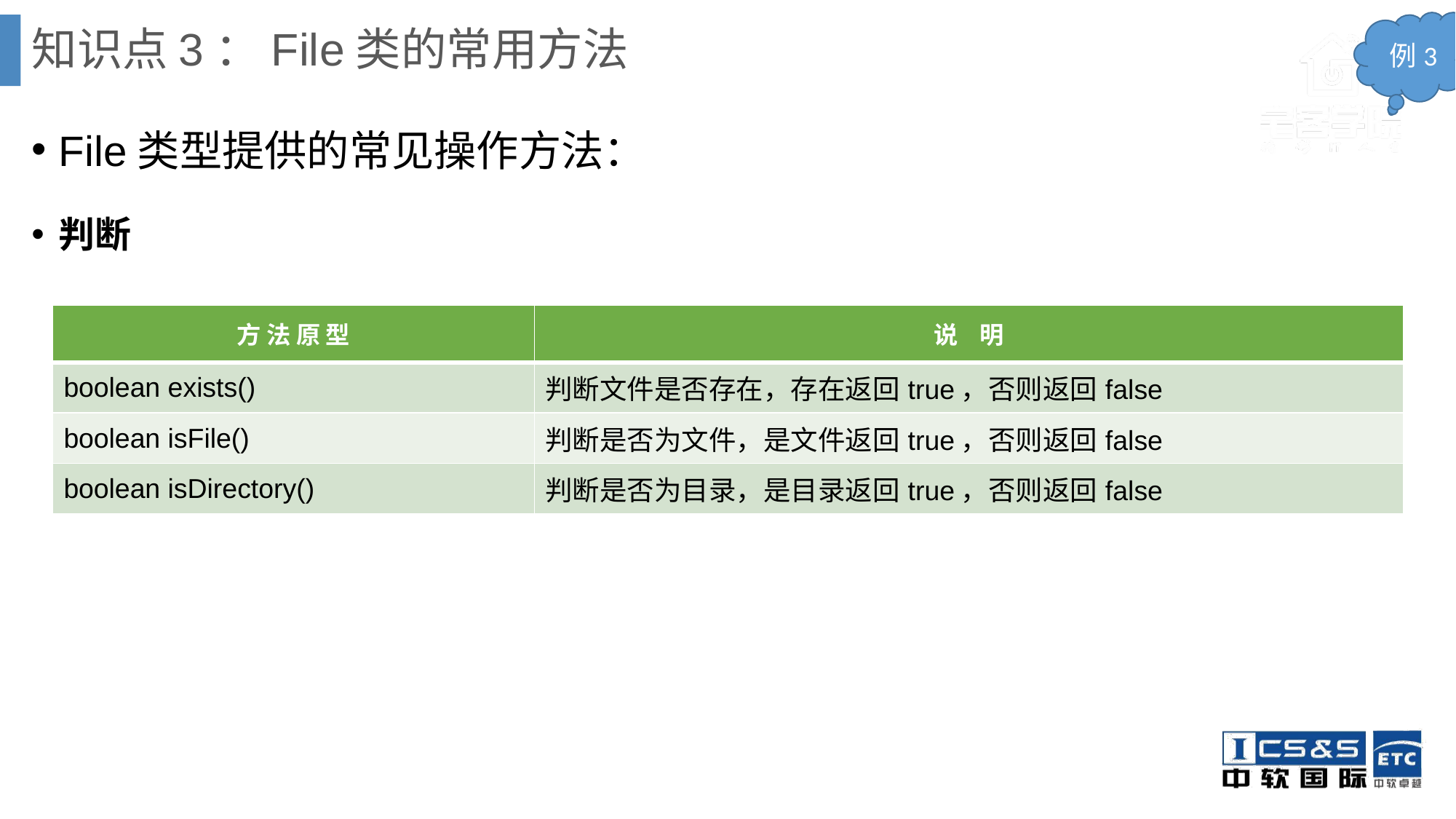

# 知识点3：File类的常用方法
例3
File类型提供的常见操作方法：
判断

| 方 法 原 型 | 说 明 |
| --- | --- |
| boolean exists() | 判断文件是否存在，存在返回true，否则返回false |
| boolean isFile() | 判断是否为文件，是文件返回true，否则返回false |
| boolean isDirectory() | 判断是否为目录，是目录返回true，否则返回false |